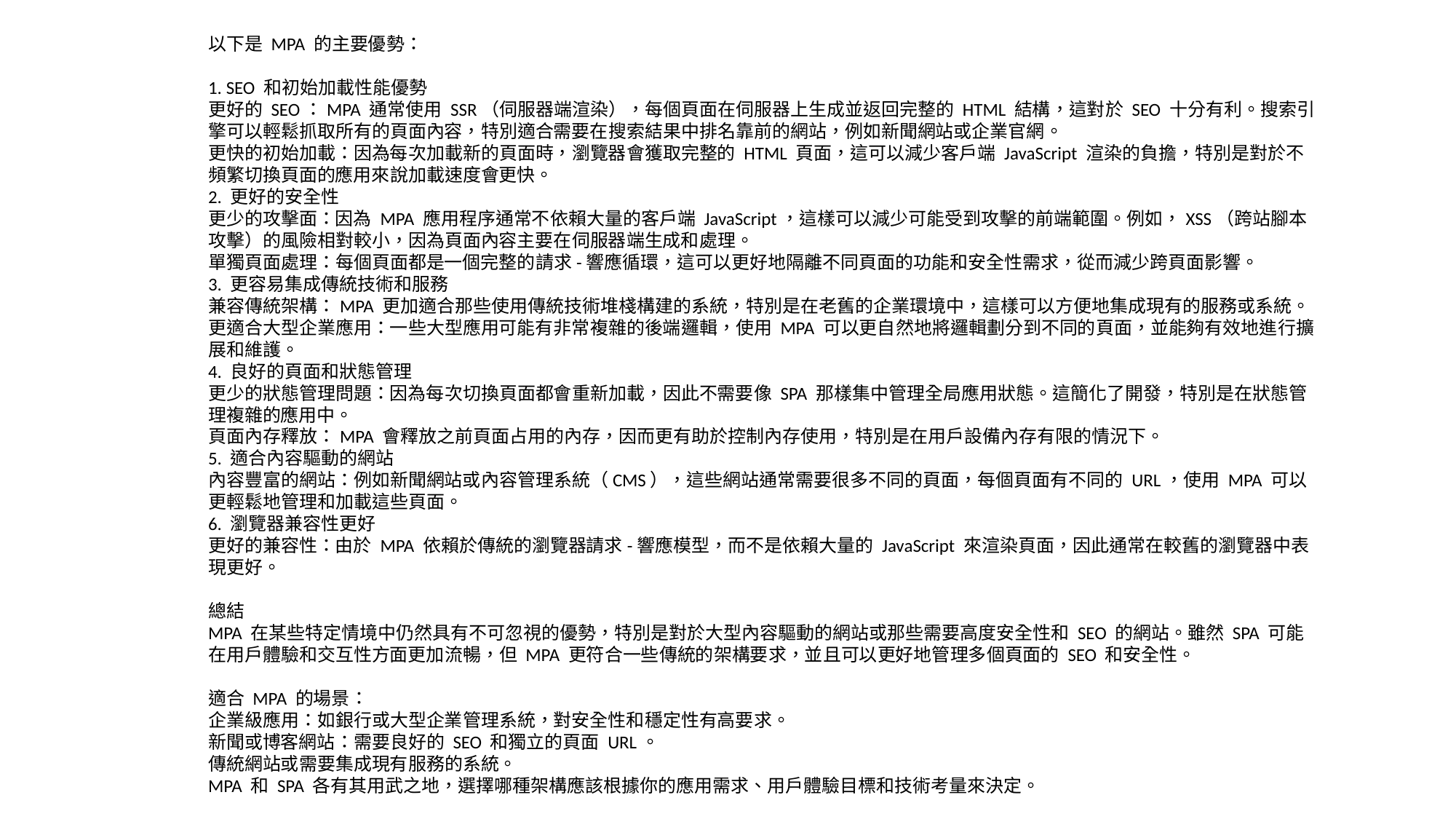

以下是 MPA 的主要優勢：

1. SEO 和初始加載性能優勢
更好的 SEO：MPA 通常使用 SSR（伺服器端渲染），每個頁面在伺服器上生成並返回完整的 HTML 結構，這對於 SEO 十分有利。搜索引擎可以輕鬆抓取所有的頁面內容，特別適合需要在搜索結果中排名靠前的網站，例如新聞網站或企業官網。
更快的初始加載：因為每次加載新的頁面時，瀏覽器會獲取完整的 HTML 頁面，這可以減少客戶端 JavaScript 渲染的負擔，特別是對於不頻繁切換頁面的應用來說加載速度會更快。
2. 更好的安全性
更少的攻擊面：因為 MPA 應用程序通常不依賴大量的客戶端 JavaScript，這樣可以減少可能受到攻擊的前端範圍。例如，XSS（跨站腳本攻擊）的風險相對較小，因為頁面內容主要在伺服器端生成和處理。
單獨頁面處理：每個頁面都是一個完整的請求-響應循環，這可以更好地隔離不同頁面的功能和安全性需求，從而減少跨頁面影響。
3. 更容易集成傳統技術和服務
兼容傳統架構：MPA 更加適合那些使用傳統技術堆棧構建的系統，特別是在老舊的企業環境中，這樣可以方便地集成現有的服務或系統。
更適合大型企業應用：一些大型應用可能有非常複雜的後端邏輯，使用 MPA 可以更自然地將邏輯劃分到不同的頁面，並能夠有效地進行擴展和維護。
4. 良好的頁面和狀態管理
更少的狀態管理問題：因為每次切換頁面都會重新加載，因此不需要像 SPA 那樣集中管理全局應用狀態。這簡化了開發，特別是在狀態管理複雜的應用中。
頁面內存釋放：MPA 會釋放之前頁面占用的內存，因而更有助於控制內存使用，特別是在用戶設備內存有限的情況下。
5. 適合內容驅動的網站
內容豐富的網站：例如新聞網站或內容管理系統（CMS），這些網站通常需要很多不同的頁面，每個頁面有不同的 URL，使用 MPA 可以更輕鬆地管理和加載這些頁面。
6. 瀏覽器兼容性更好
更好的兼容性：由於 MPA 依賴於傳統的瀏覽器請求-響應模型，而不是依賴大量的 JavaScript 來渲染頁面，因此通常在較舊的瀏覽器中表現更好。

總結
MPA 在某些特定情境中仍然具有不可忽視的優勢，特別是對於大型內容驅動的網站或那些需要高度安全性和 SEO 的網站。雖然 SPA 可能在用戶體驗和交互性方面更加流暢，但 MPA 更符合一些傳統的架構要求，並且可以更好地管理多個頁面的 SEO 和安全性。

適合 MPA 的場景：
企業級應用：如銀行或大型企業管理系統，對安全性和穩定性有高要求。
新聞或博客網站：需要良好的 SEO 和獨立的頁面 URL。
傳統網站或需要集成現有服務的系統。
MPA 和 SPA 各有其用武之地，選擇哪種架構應該根據你的應用需求、用戶體驗目標和技術考量來決定。